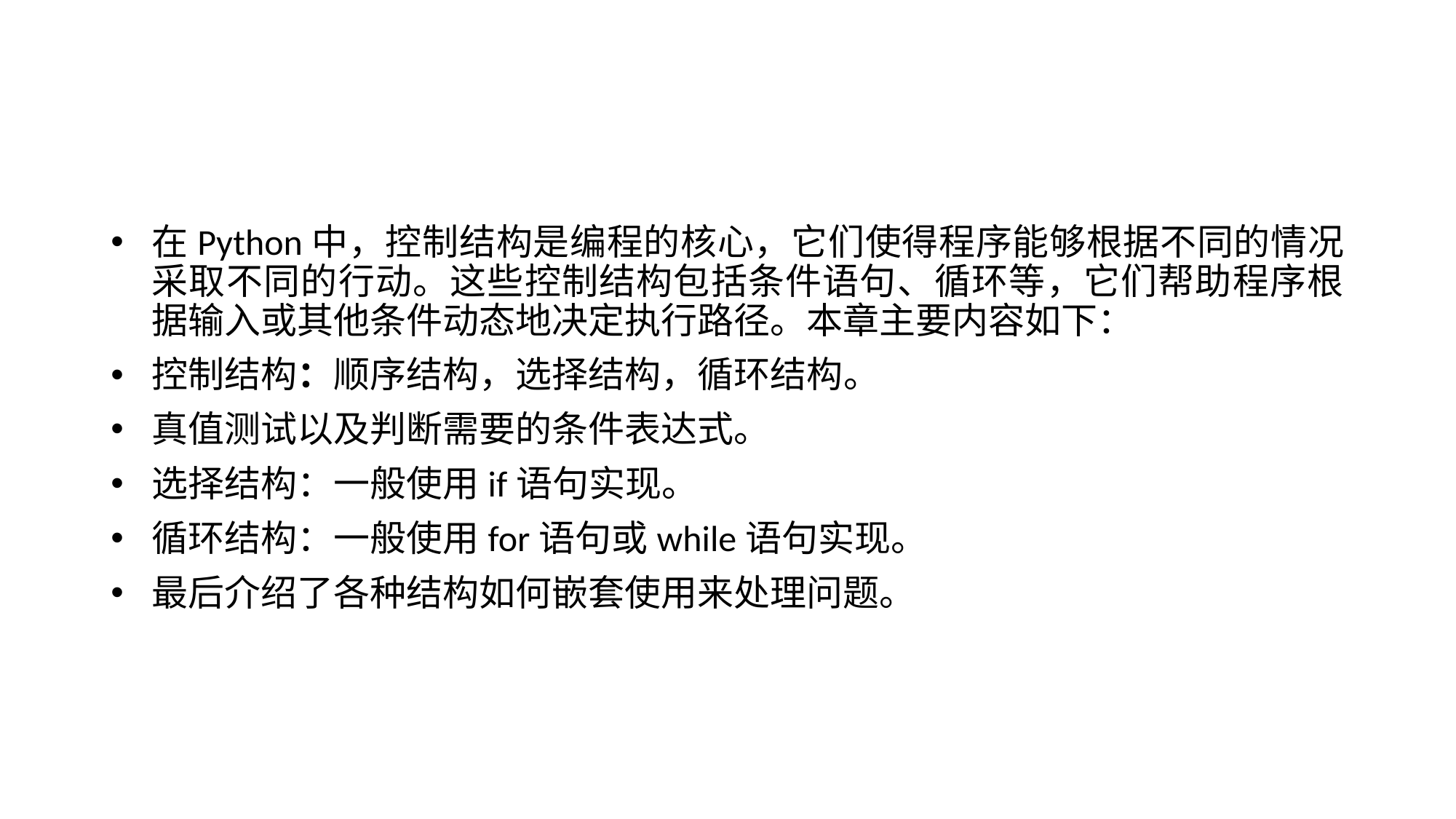

在Python中，控制结构是编程的核心，它们使得程序能够根据不同的情况采取不同的行动。这些控制结构包括条件语句、循环等，它们帮助程序根据输入或其他条件动态地决定执行路径。本章主要内容如下：
控制结构：顺序结构，选择结构，循环结构。
真值测试以及判断需要的条件表达式。
选择结构：一般使用if语句实现。
循环结构：一般使用for语句或while语句实现。
最后介绍了各种结构如何嵌套使用来处理问题。